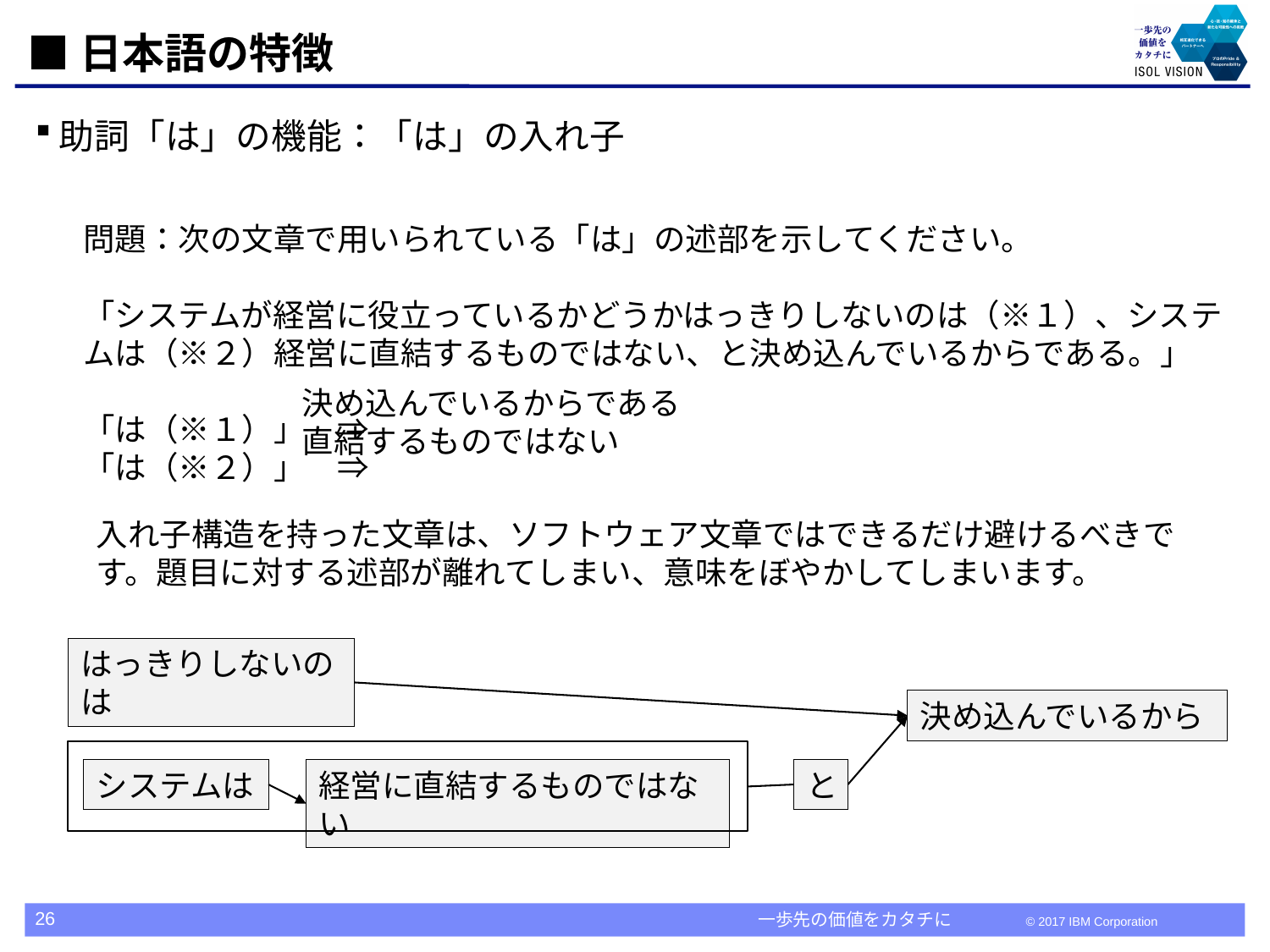

# ■日本語の特徴
助詞「は」の機能：「は」の入れ子

問題：次の文章で用いられている「は」の述部を示してください。

「システムが経営に役立っているかどうかはっきりしないのは（※１）、システムは（※２）経営に直結するものではない、と決め込んでいるからである。」

「は（※１）」　⇒
「は（※２）」　⇒

決め込んでいるからである
直結するものではない
入れ子構造を持った文章は、ソフトウェア文章ではできるだけ避けるべきです。題目に対する述部が離れてしまい、意味をぼやかしてしまいます。
はっきりしないのは
決め込んでいるから

システムは
経営に直結するものではない
と
26